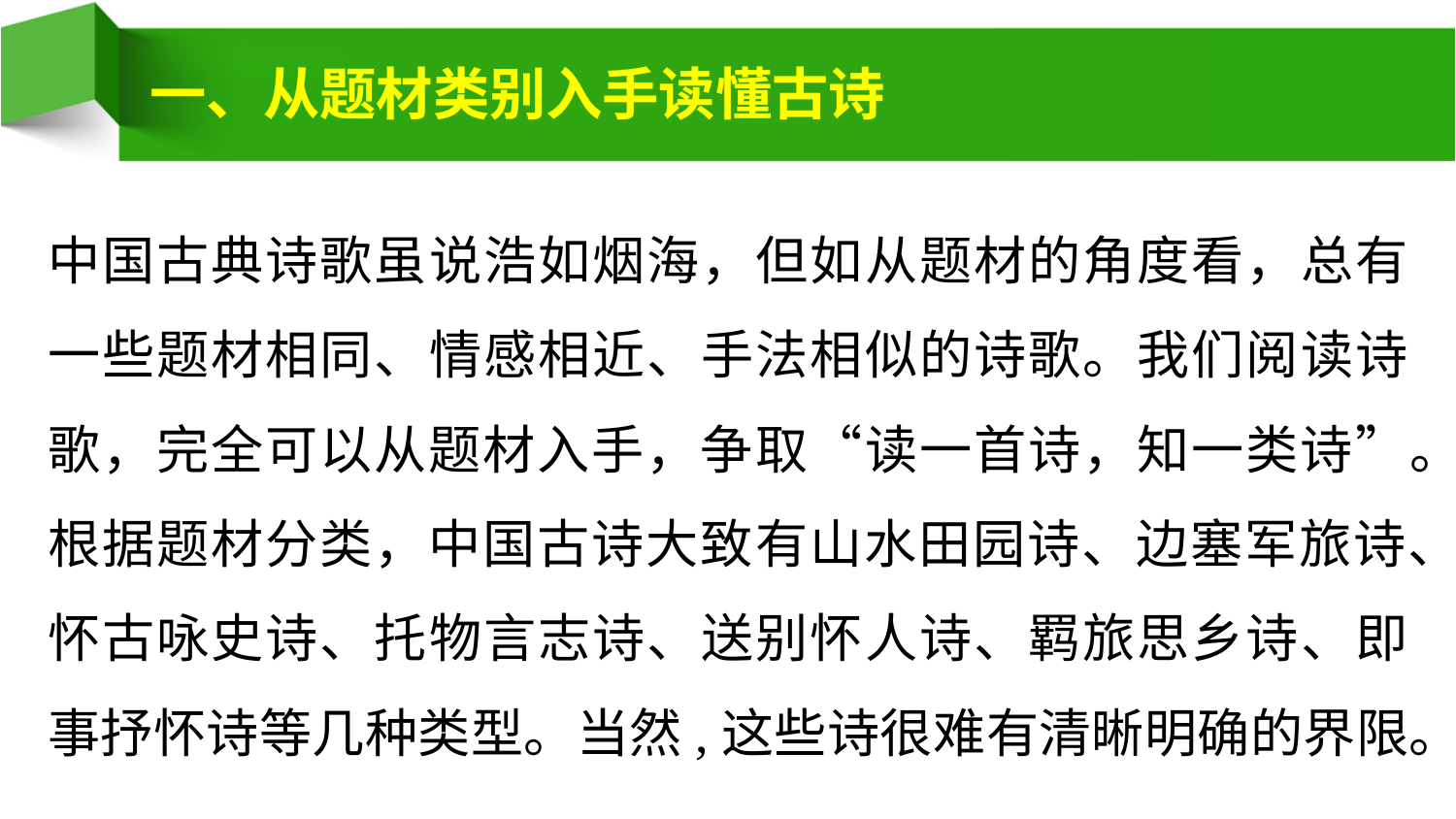

一、从题材类别入手读懂古诗
中国古典诗歌虽说浩如烟海，但如从题材的角度看，总有一些题材相同、情感相近、手法相似的诗歌。我们阅读诗歌，完全可以从题材入手，争取“读一首诗，知一类诗”。根据题材分类，中国古诗大致有山水田园诗、边塞军旅诗、怀古咏史诗、托物言志诗、送别怀人诗、羁旅思乡诗、即事抒怀诗等几种类型。当然,这些诗很难有清晰明确的界限。